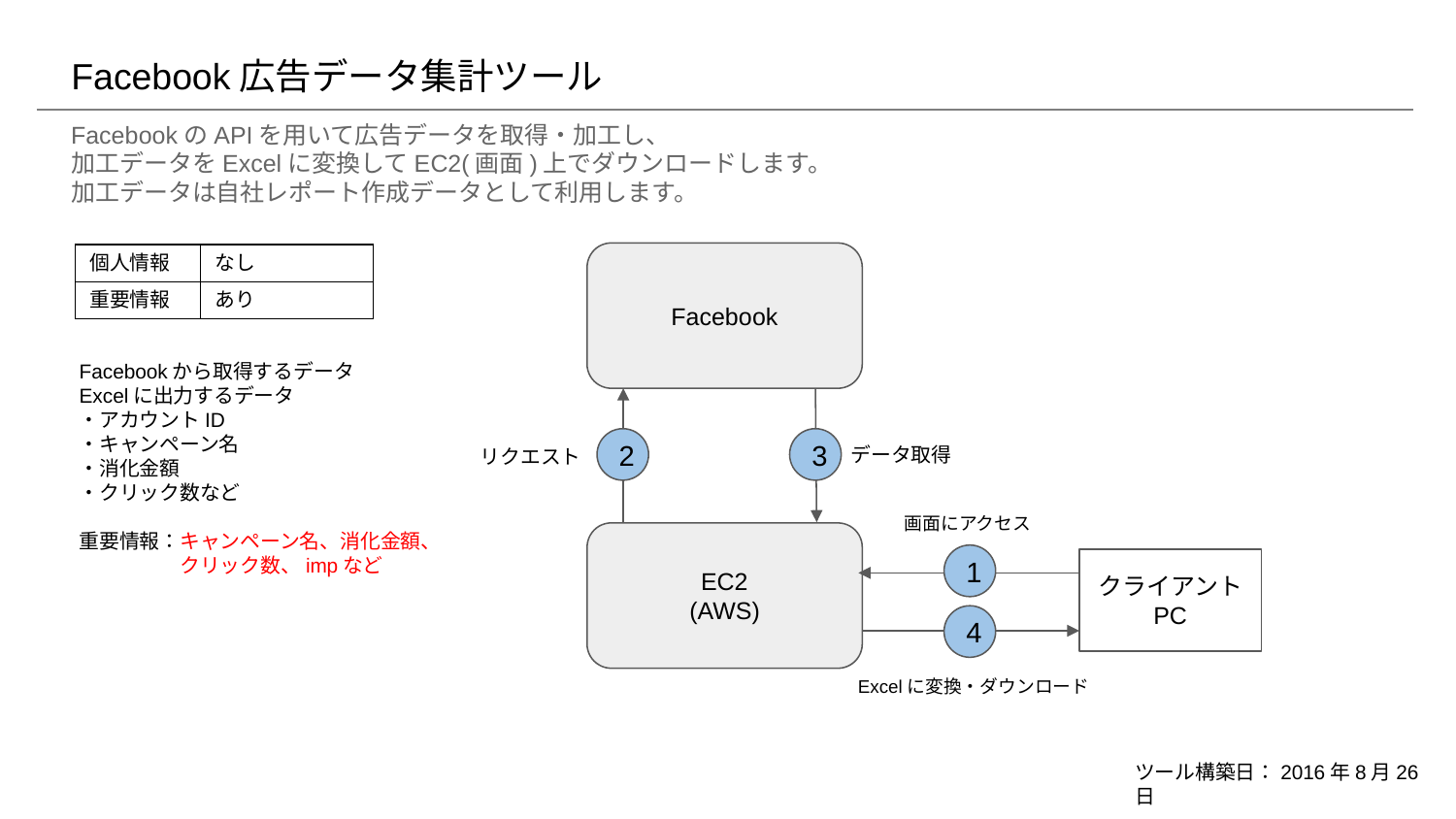

# Facebook広告データ集計ツール
FacebookのAPIを用いて広告データを取得・加工し、
加工データをExcelに変換してEC2(画面)上でダウンロードします。
加工データは自社レポート作成データとして利用します。
Facebook
| 個人情報 | なし |
| --- | --- |
| 重要情報 | あり |
Facebookから取得するデータ
Excelに出力するデータ
・アカウントID
・キャンペーン名
・消化金額
・クリック数など

重要情報：キャンペーン名、消化金額、
　　　　　クリック数、impなど
データ取得
2
3
リクエスト
画面にアクセス
EC2
(AWS)
1
クライアント
PC
4
Excelに変換・ダウンロード
ツール構築日：2016年8月26日